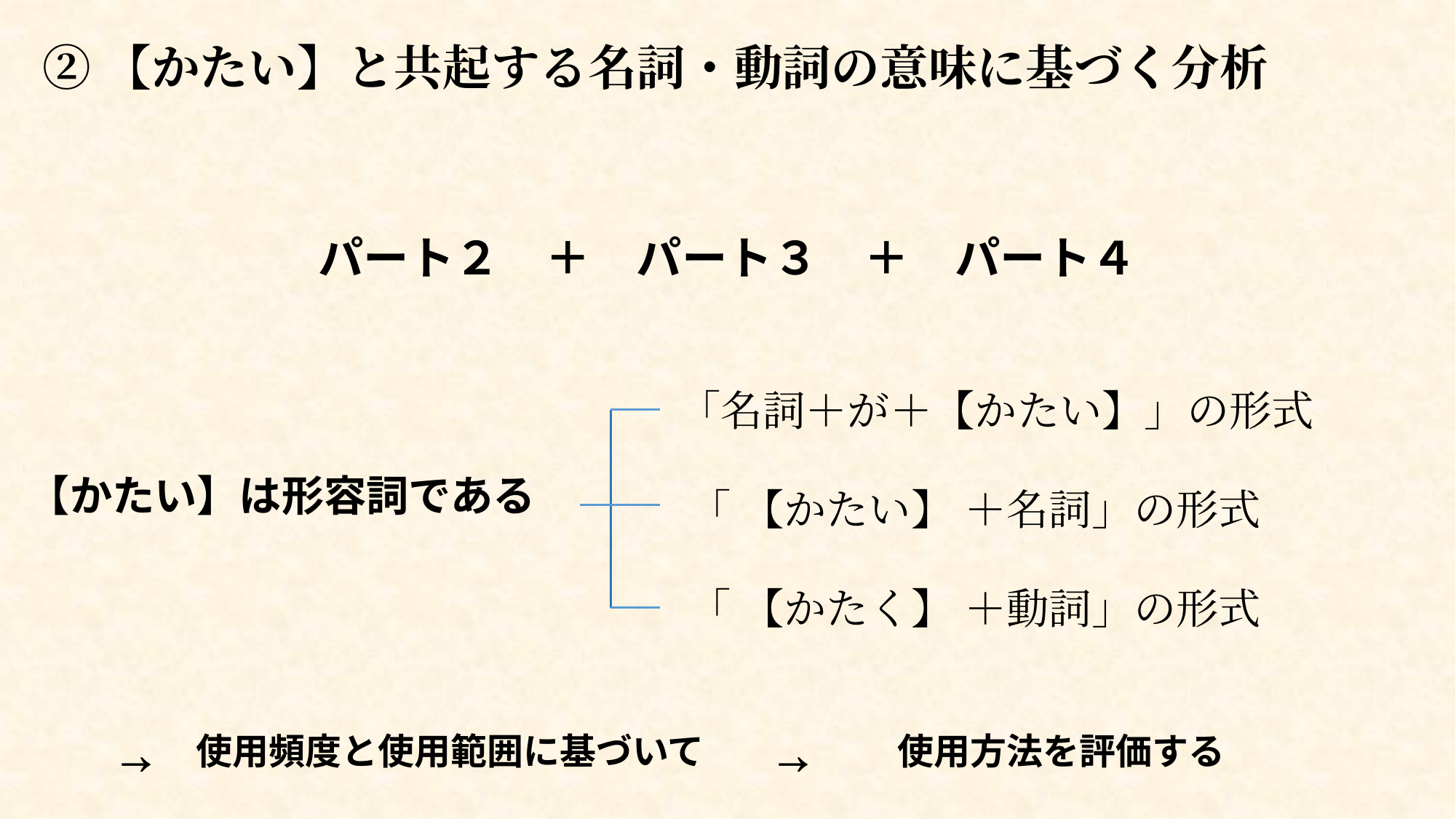

②【かたい】と共起する名詞・動詞の意味に基づく分析
パート２　＋　パート３　＋　パート４
「名詞＋が＋【かたい】」の形式
【かたい】は形容詞である
「 【かたい】 ＋名詞」の形式
「 【かたく】 ＋動詞」の形式
→
→
使用方法を評価する
使用頻度と使用範囲に基づいて